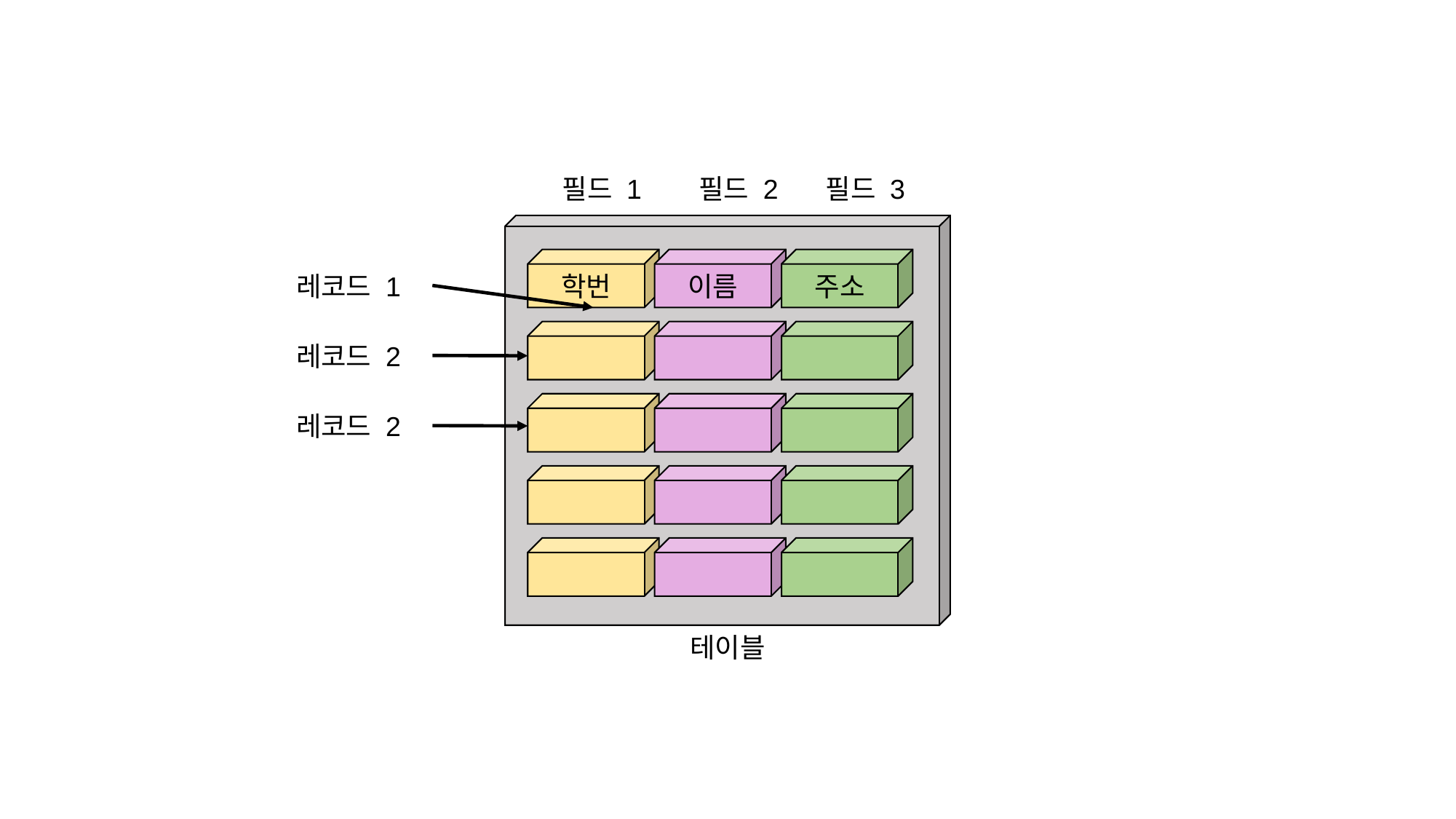

필드 1
필드 2
필드 3

학번
이름
주소
레코드 1

레코드 2

레코드 2

테이블